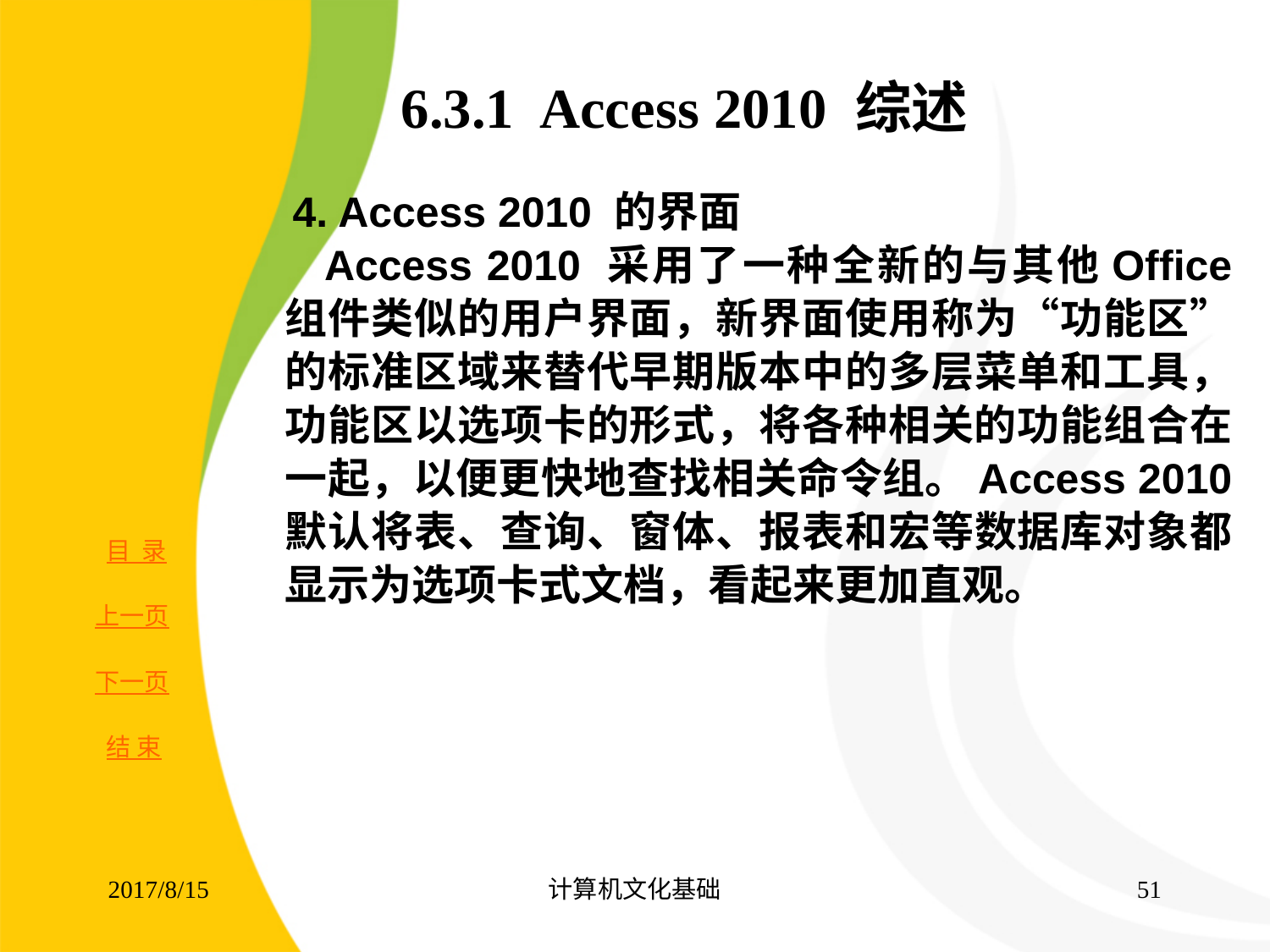

# 6.3.1  Access 2010 综述
      4. Access 2010 的界面
      Access 2010 采用了一种全新的与其他Office 组件类似的用户界面，新界面使用称为“功能区”的标准区域来替代早期版本中的多层菜单和工具，功能区以选项卡的形式，将各种相关的功能组合在一起，以便更快地查找相关命令组。Access 2010 默认将表、查询、窗体、报表和宏等数据库对象都显示为选项卡式文档，看起来更加直观。
2017/8/15
计算机文化基础
51